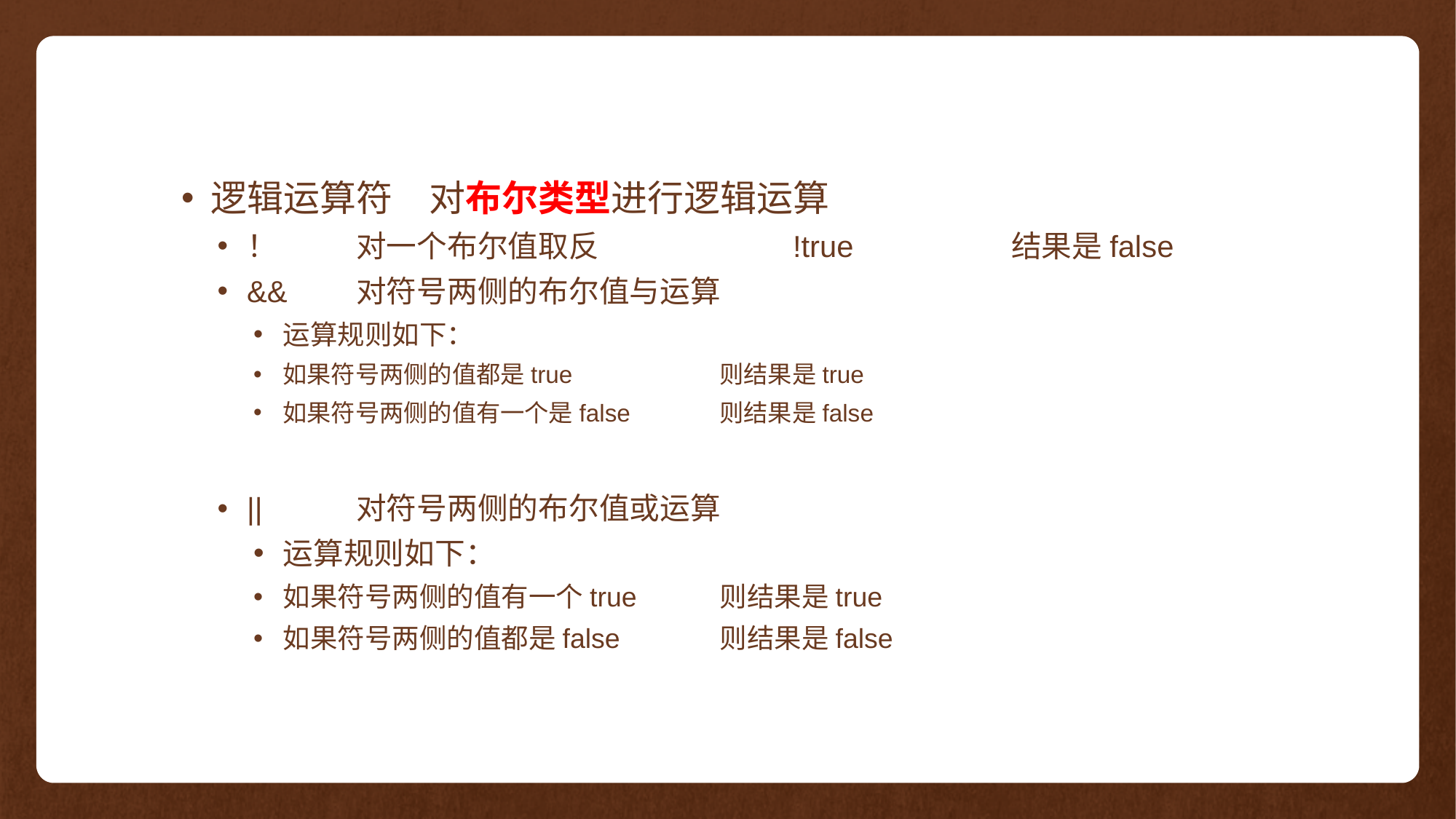

逻辑运算符	对布尔类型进行逻辑运算
！	对一个布尔值取反		!true		结果是false
&&	对符号两侧的布尔值与运算
运算规则如下：
如果符号两侧的值都是true		则结果是true
如果符号两侧的值有一个是false	则结果是false

||	对符号两侧的布尔值或运算
运算规则如下：
如果符号两侧的值有一个true	则结果是true
如果符号两侧的值都是false	则结果是false